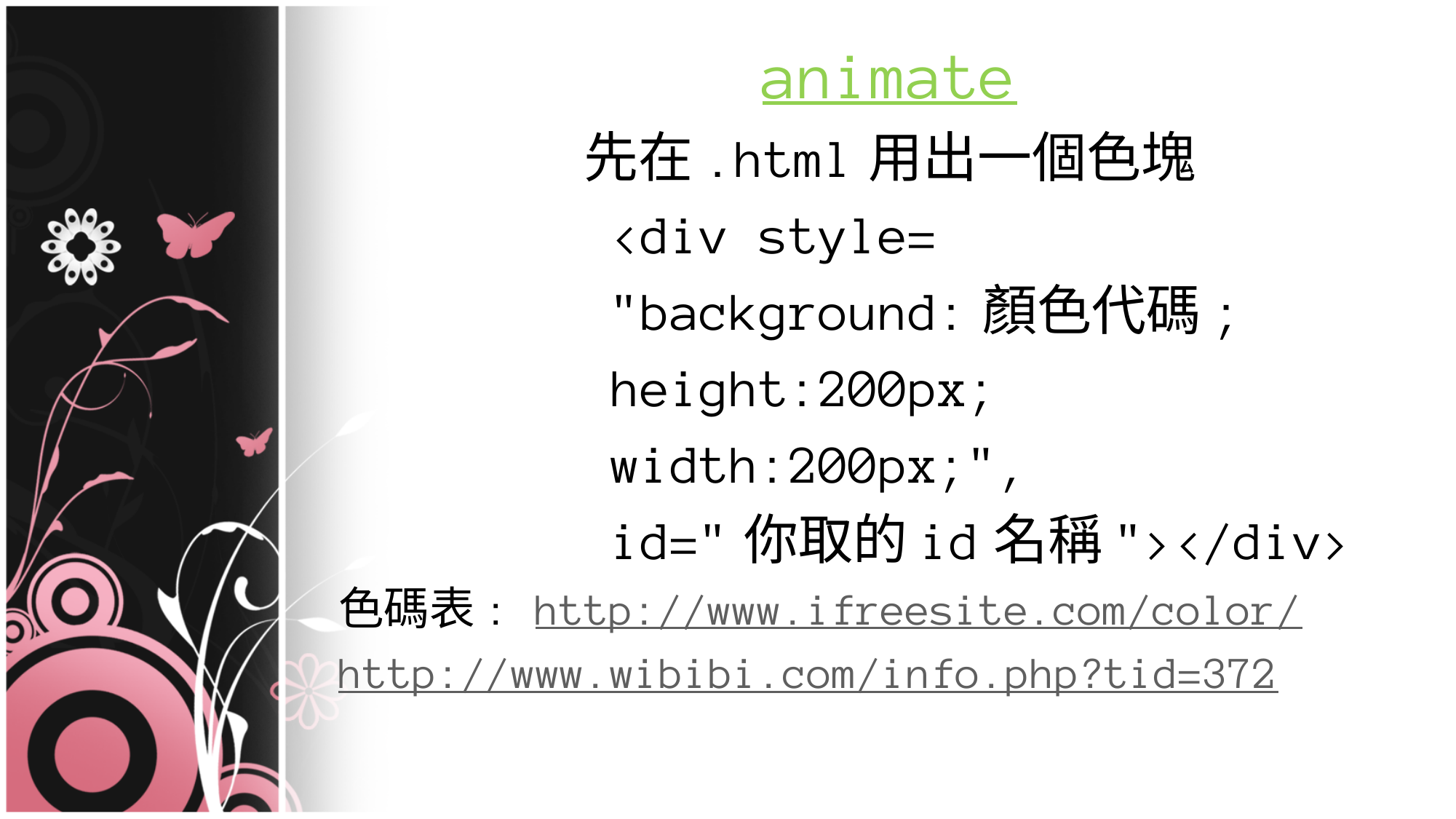

animate
先在.html用出一個色塊
			<div style=
			"background:顏色代碼;
			height:200px;
			width:200px;",
			id="你取的id名稱"></div>
色碼表: http://www.ifreesite.com/color/
http://www.wibibi.com/info.php?tid=372